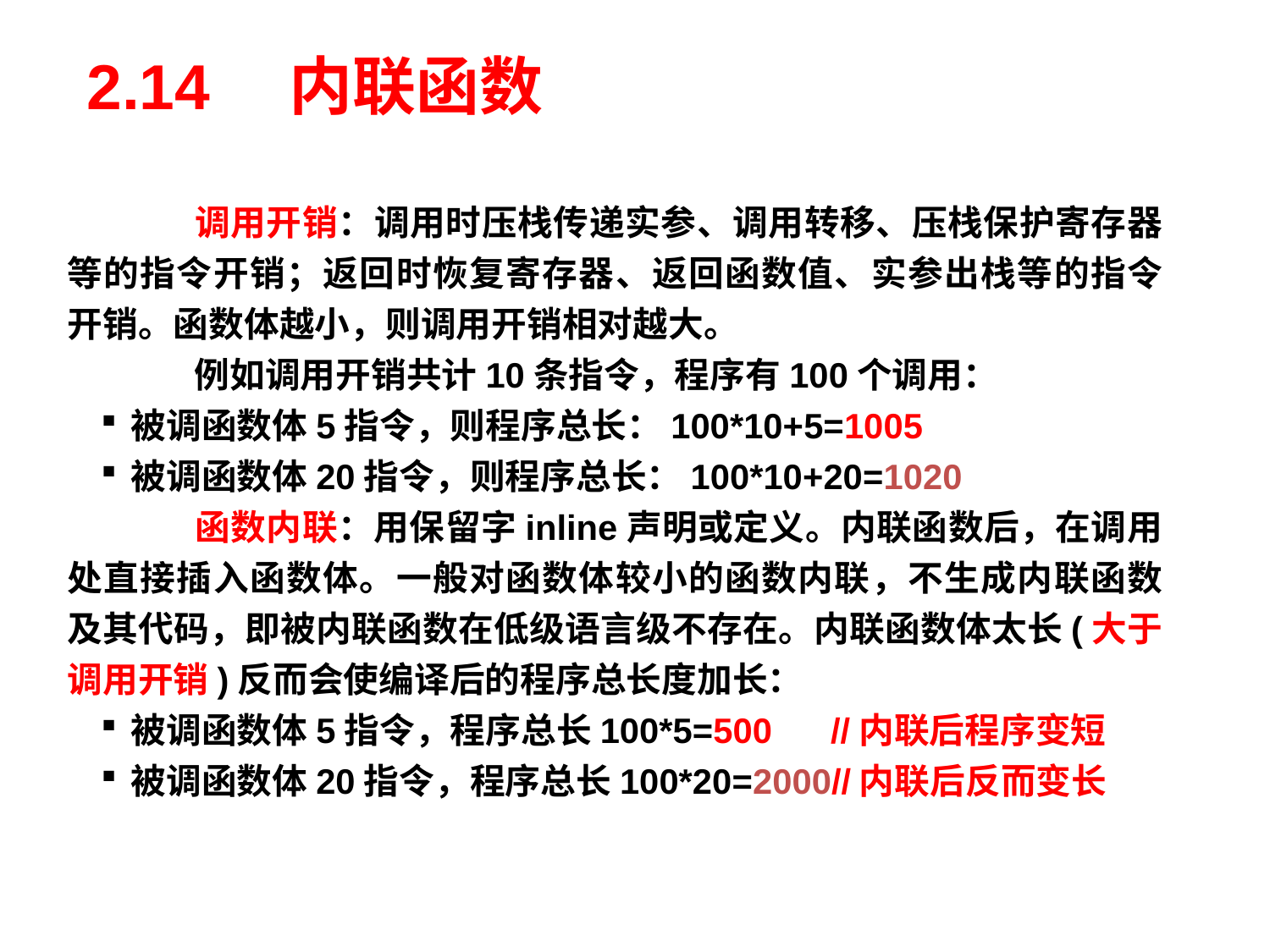

# 2.14　内联函数
	调用开销：调用时压栈传递实参、调用转移、压栈保护寄存器等的指令开销；返回时恢复寄存器、返回函数值、实参出栈等的指令开销。函数体越小，则调用开销相对越大。
	例如调用开销共计10条指令，程序有100个调用：
被调函数体5指令，则程序总长：100*10+5=1005
被调函数体20指令，则程序总长：100*10+20=1020
	函数内联：用保留字inline声明或定义。内联函数后，在调用处直接插入函数体。一般对函数体较小的函数内联，不生成内联函数及其代码，即被内联函数在低级语言级不存在。内联函数体太长(大于调用开销)反而会使编译后的程序总长度加长：
被调函数体5指令，程序总长100*5=500      //内联后程序变短
被调函数体20指令，程序总长100*20=2000//内联后反而变长